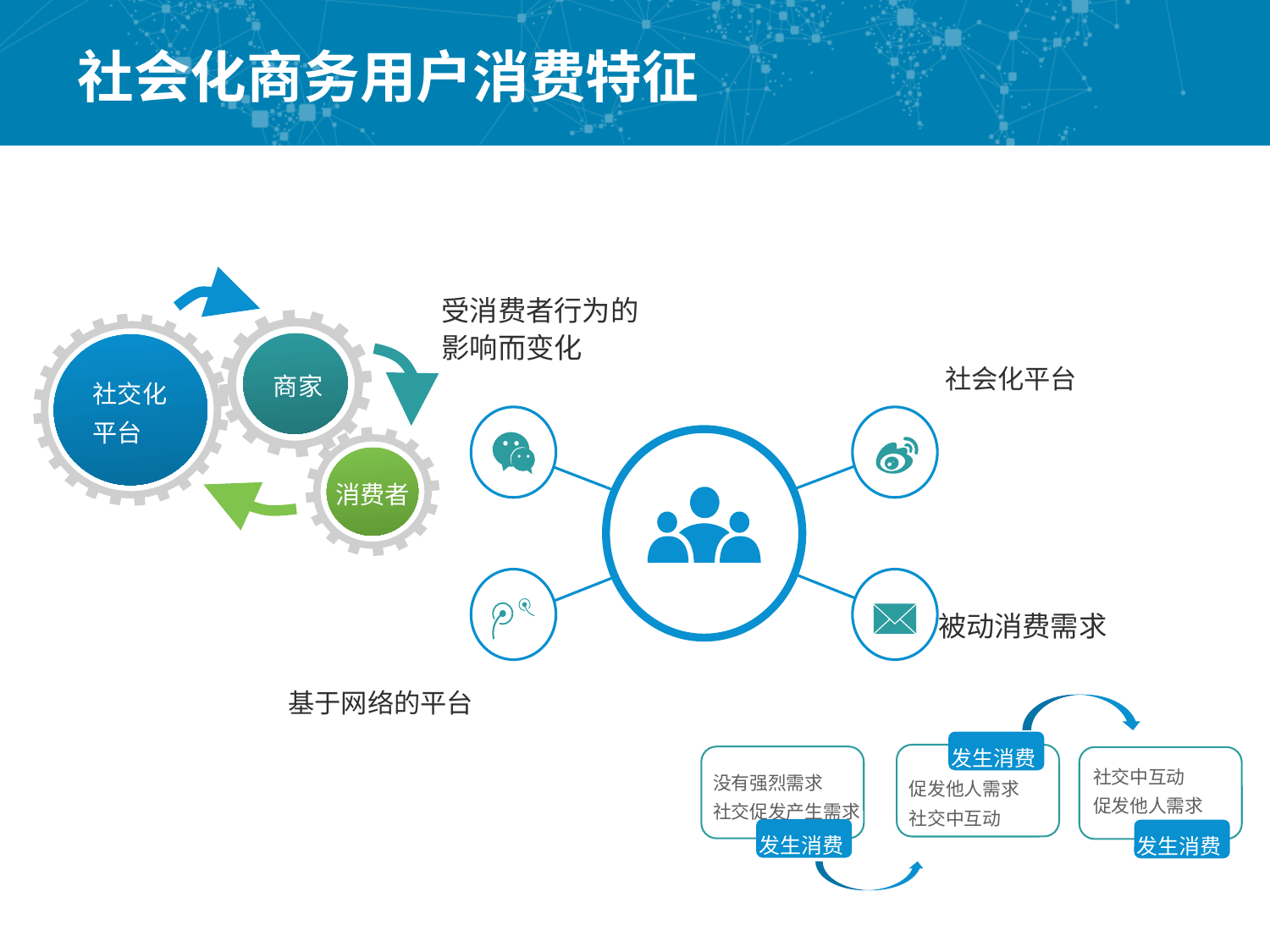

# 社会化商务用户消费特征

商家
社交化平台

消费者
受消费者行为的影响而变化
社会化平台

被动消费需求
基于网络的平台

发生消费

没有强烈需求
社交促发产生需求
促发他人需求
社交中互动
发生消费

发生消费

社交中互动
促发他人需求